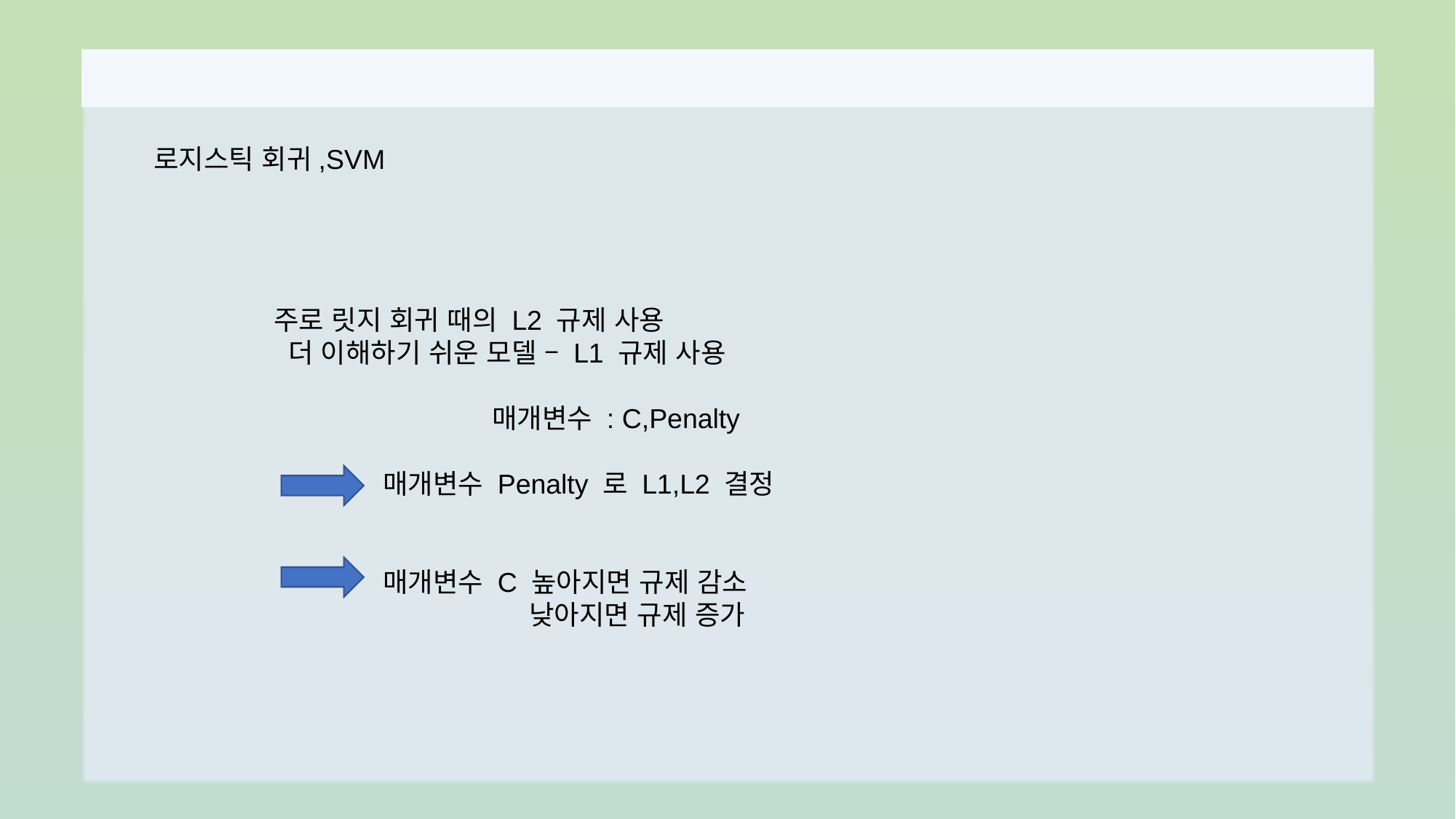

로지스틱 회귀,SVM

주로 릿지 회귀 때의 L2 규제 사용
 더 이해하기 쉬운 모델 – L1 규제 사용

		매개변수 : C,Penalty

	매개변수 Penalty 로 L1,L2 결정

	매개변수 C 높아지면 규제 감소
		    낮아지면 규제 증가